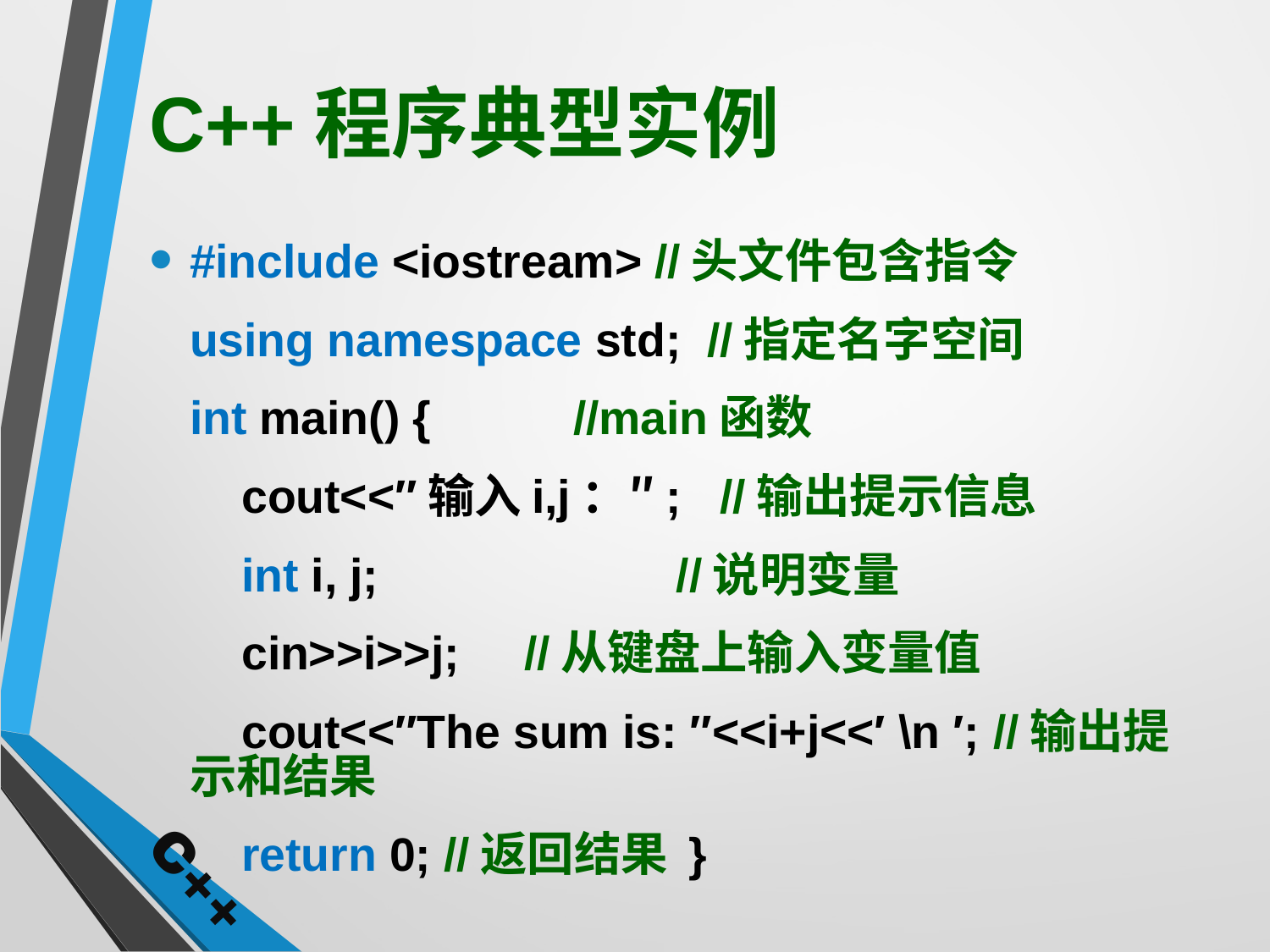

# C++程序典型实例
#include <iostream> //头文件包含指令
	using namespace std;  //指定名字空间
	int main() {           //main函数
	    cout<<″输入i,j：″;   //输出提示信息
	    int i, j;	                   //说明变量
	    cin>>i>>j;     //从键盘上输入变量值
	    cout<<″The sum is: ″<<i+j<<′ \n ′; //输出提示和结果
	    return 0; //返回结果 }